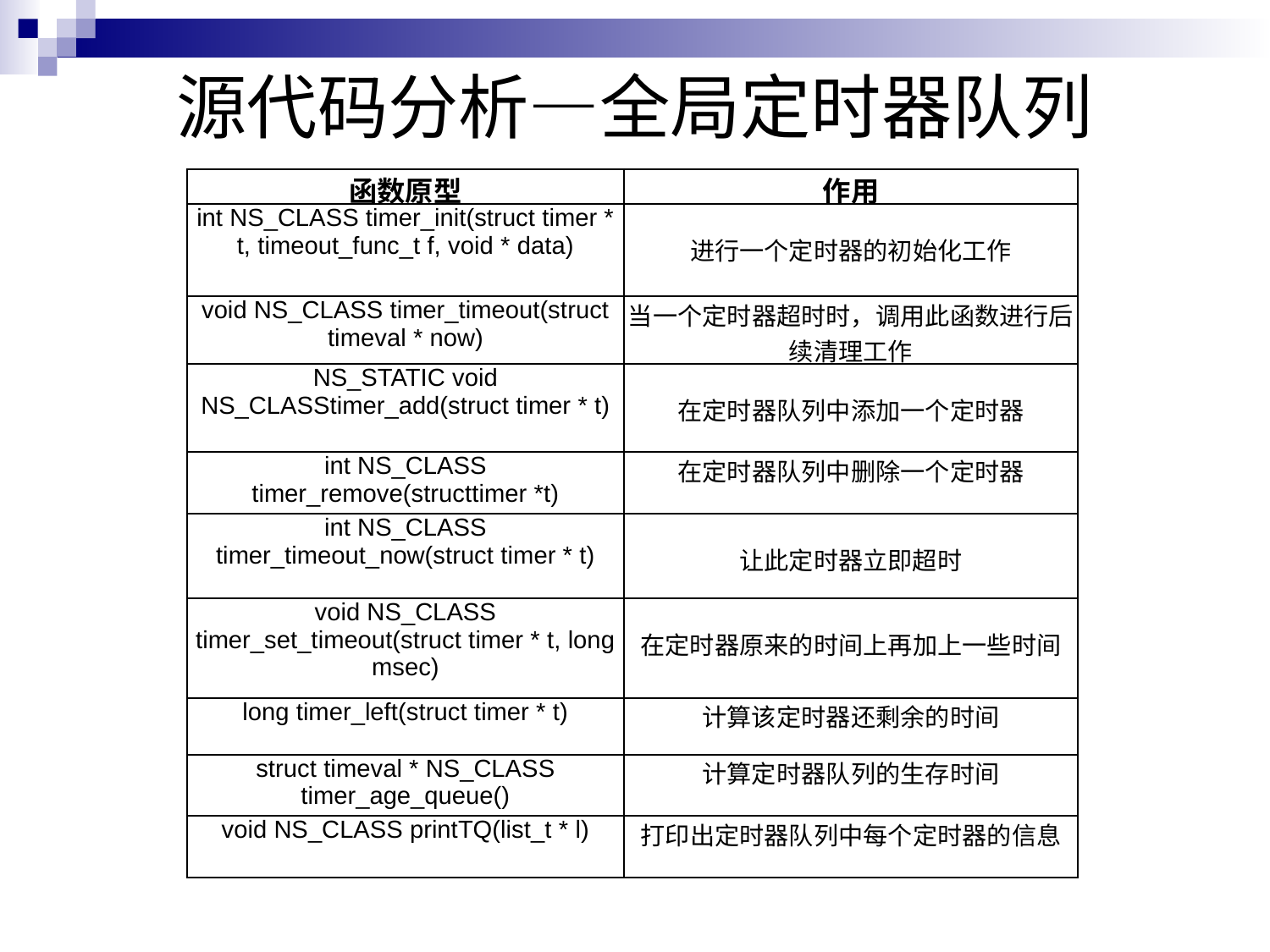

# 源代码分析—全局定时器队列
| 函数原型 | 作用 |
| --- | --- |
| int NS\_CLASS timer\_init(struct timer \* t, timeout\_func\_t f, void \* data) | 进行一个定时器的初始化工作 |
| void NS\_CLASS timer\_timeout(struct timeval \* now) | 当一个定时器超时时，调用此函数进行后续清理工作 |
| NS\_STATIC void NS\_CLASStimer\_add(struct timer \* t) | 在定时器队列中添加一个定时器 |
| int NS\_CLASS timer\_remove(structtimer \*t) | 在定时器队列中删除一个定时器 |
| int NS\_CLASS timer\_timeout\_now(struct timer \* t) | 让此定时器立即超时 |
| void NS\_CLASS timer\_set\_timeout(struct timer \* t, long msec) | 在定时器原来的时间上再加上一些时间 |
| long timer\_left(struct timer \* t) | 计算该定时器还剩余的时间 |
| struct timeval \* NS\_CLASS timer\_age\_queue() | 计算定时器队列的生存时间 |
| void NS\_CLASS printTQ(list\_t \* l) | 打印出定时器队列中每个定时器的信息 |

22